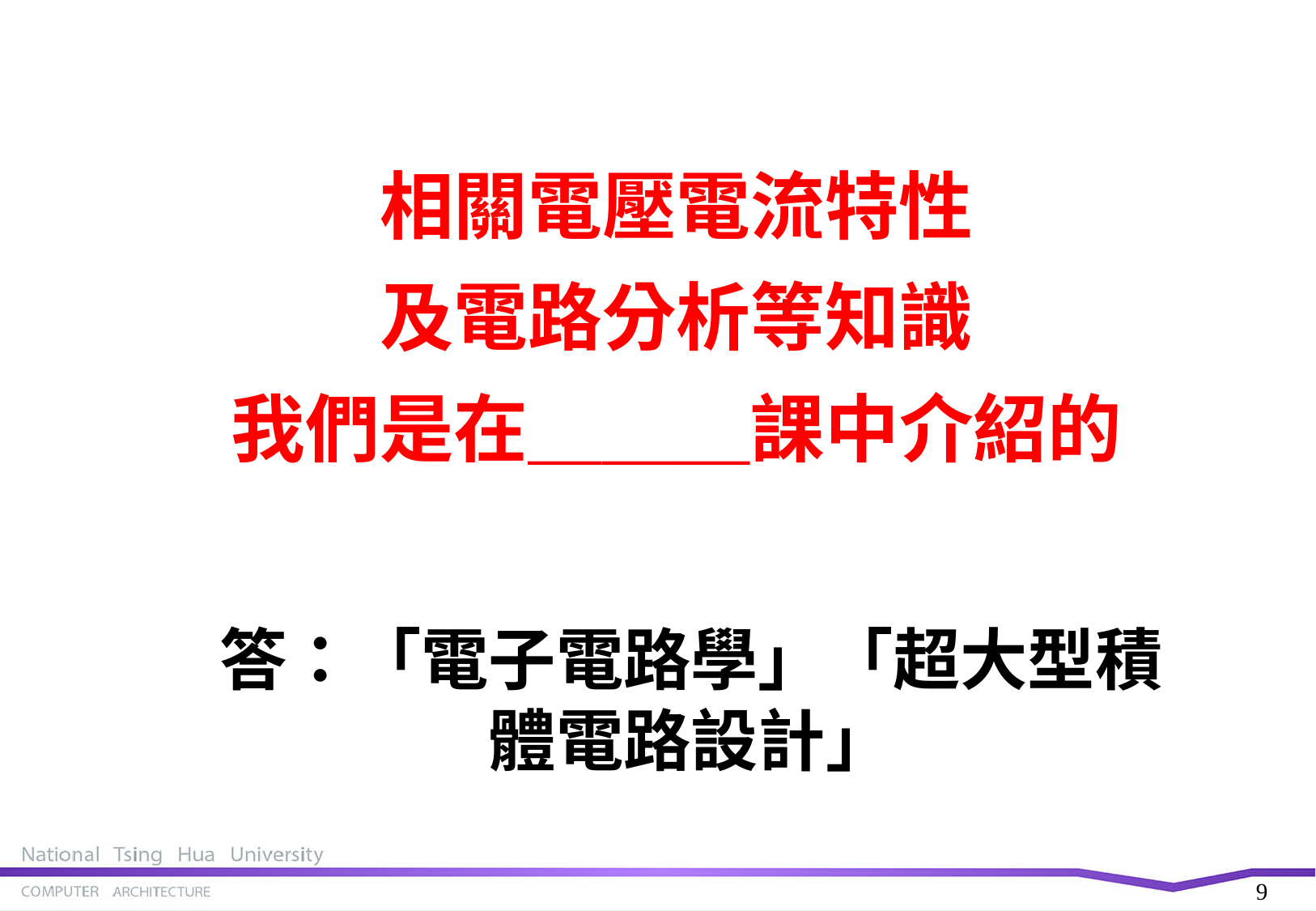

相關電壓電流特性
及電路分析等知識
我們是在＿＿＿課中介紹的
答：「電子電路學」「超大型積體電路設計」

9